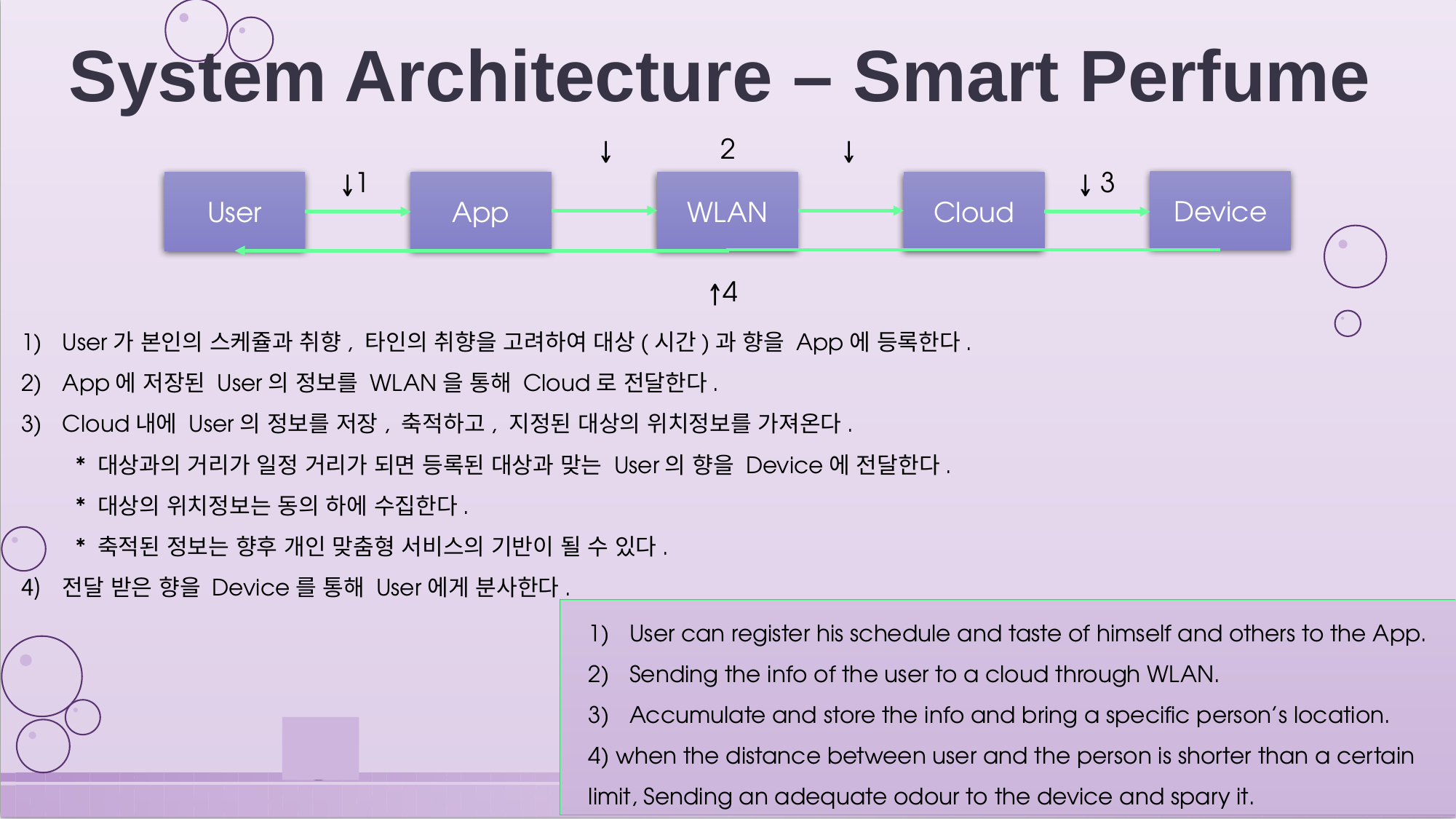

# System Architecture – Smart Perfume
↓              2              ↓
↓ 3
↓1
Device
Cloud
App
WLAN
User
↑4
User가 본인의 스케쥴과 취향, 타인의 취향을 고려하여 대상(시간)과 향을 App에 등록한다.
App에 저장된 User의 정보를 WLAN을 통해 Cloud로 전달한다.
Cloud내에 User의 정보를 저장, 축적하고, 지정된 대상의 위치정보를 가져온다.
* 대상과의 거리가 일정 거리가 되면 등록된 대상과 맞는 User의 향을 Device에 전달한다.
* 대상의 위치정보는 동의 하에 수집한다.
* 축적된 정보는 향후 개인 맞춤형 서비스의 기반이 될 수 있다.
전달 받은 향을 Device를 통해 User에게 분사한다.
User can register his schedule and taste of himself and others to the App.
Sending the info of the user to a cloud through WLAN.
Accumulate and store the info and bring a specific person’s location.
4) when the distance between user and the person is shorter than a certain limit, Sending an adequate odour to the device and spary it.